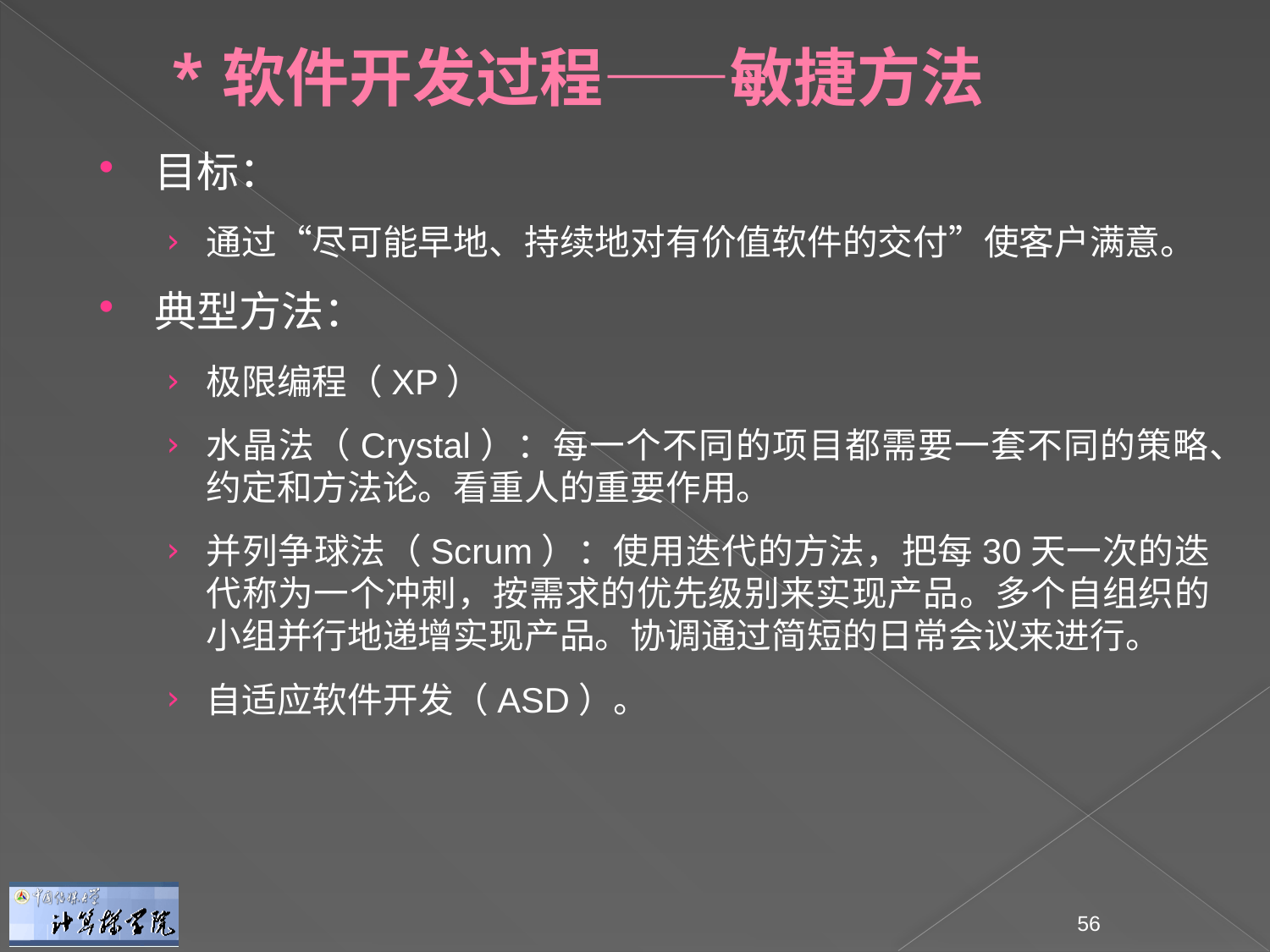

*软件开发过程——敏捷方法
目标：
通过“尽可能早地、持续地对有价值软件的交付”使客户满意。
典型方法：
极限编程（XP）
水晶法（Crystal）：每一个不同的项目都需要一套不同的策略、约定和方法论。看重人的重要作用。
并列争球法（Scrum）：使用迭代的方法，把每30天一次的迭代称为一个冲刺，按需求的优先级别来实现产品。多个自组织的小组并行地递增实现产品。协调通过简短的日常会议来进行。
自适应软件开发（ASD）。
56